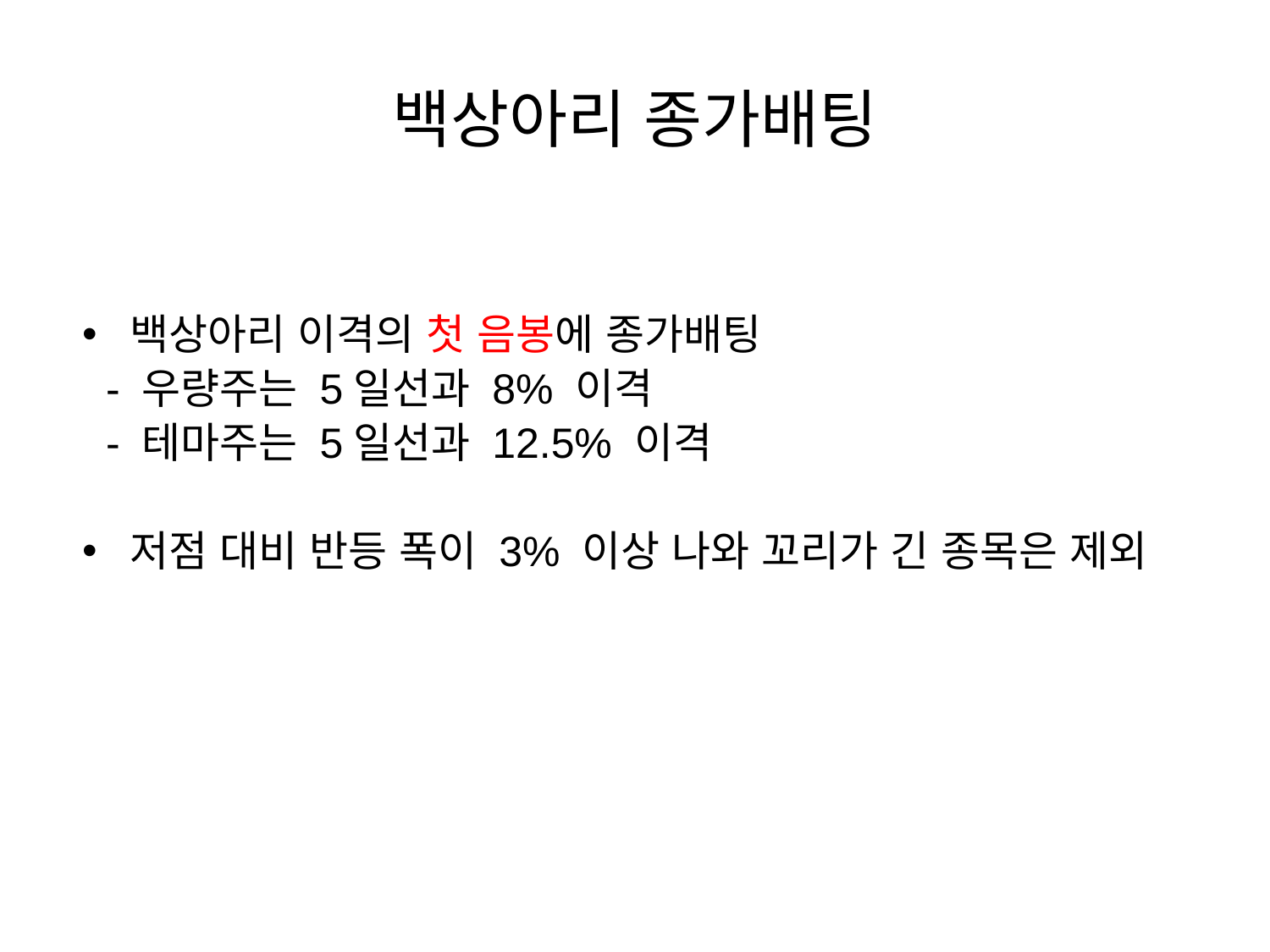

# 백상아리 종가배팅

백상아리 이격의 첫 음봉에 종가배팅
  - 우량주는 5일선과 8% 이격
  - 테마주는 5일선과 12.5% 이격

저점 대비 반등 폭이 3% 이상 나와 꼬리가 긴 종목은 제외